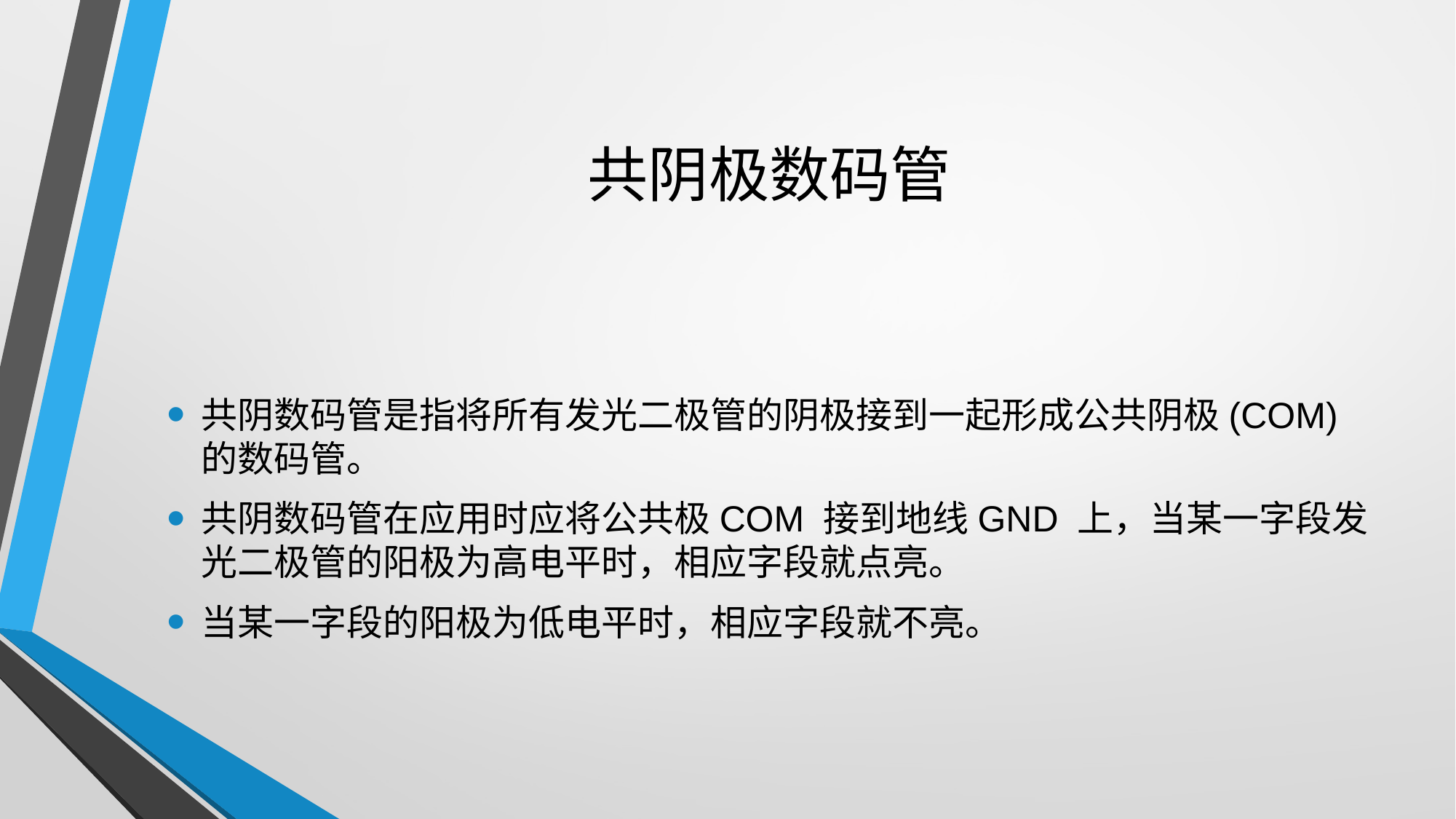

# 共阴极数码管
共阴数码管是指将所有发光二极管的阴极接到一起形成公共阴极(COM)的数码管。
共阴数码管在应用时应将公共极COM 接到地线GND 上，当某一字段发光二极管的阳极为高电平时，相应字段就点亮。
当某一字段的阳极为低电平时，相应字段就不亮。